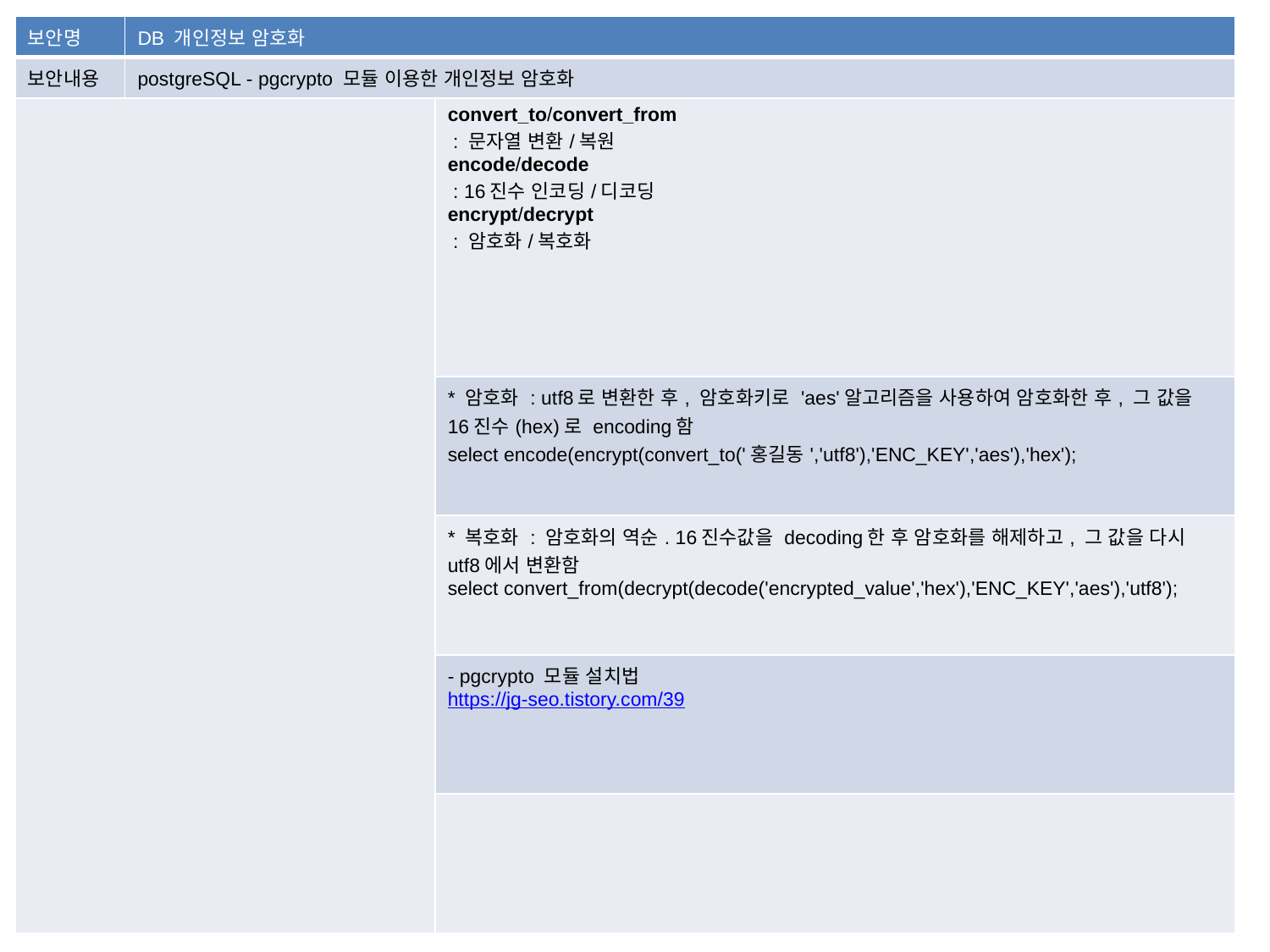

| 보안명 | DB 개인정보 암호화 |  |
| --- | --- | --- |
| 보안내용 | postgreSQL - pgcrypto 모듈 이용한 개인정보 암호화 |  |
|  |  | convert\_to/convert\_from  : 문자열 변환/복원 encode/decode  : 16진수 인코딩/디코딩 encrypt/decrypt  : 암호화/복호화 |
|  |  | \* 암호화 : utf8로 변환한 후, 암호화키로 'aes'알고리즘을 사용하여 암호화한 후, 그 값을 16진수(hex)로 encoding함 select encode(encrypt(convert\_to('홍길동','utf8'),'ENC\_KEY','aes'),'hex'); |
|  |  | \* 복호화 : 암호화의 역순. 16진수값을 decoding한 후 암호화를 해제하고, 그 값을 다시 utf8에서 변환함 select convert\_from(decrypt(decode('encrypted\_value','hex'),'ENC\_KEY','aes'),'utf8'); |
|  |  | - pgcrypto 모듈 설치법 https://jg-seo.tistory.com/39 |
|  |  |  |